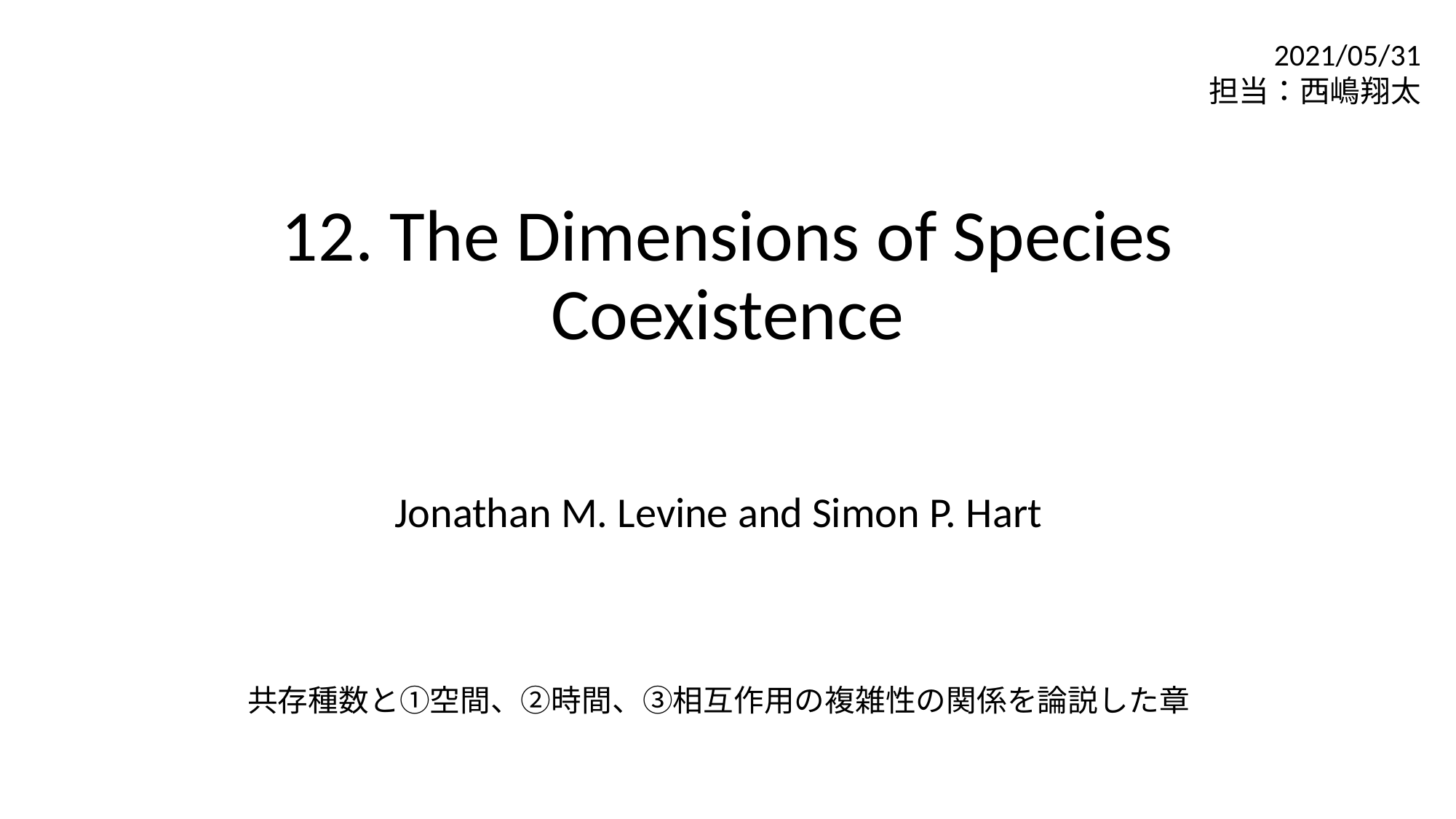

2021/05/31
担当：西嶋翔太
# 12. The Dimensions of Species Coexistence
Jonathan M. Levine and Simon P. Hart
共存種数と①空間、②時間、③相互作用の複雑性の関係を論説した章